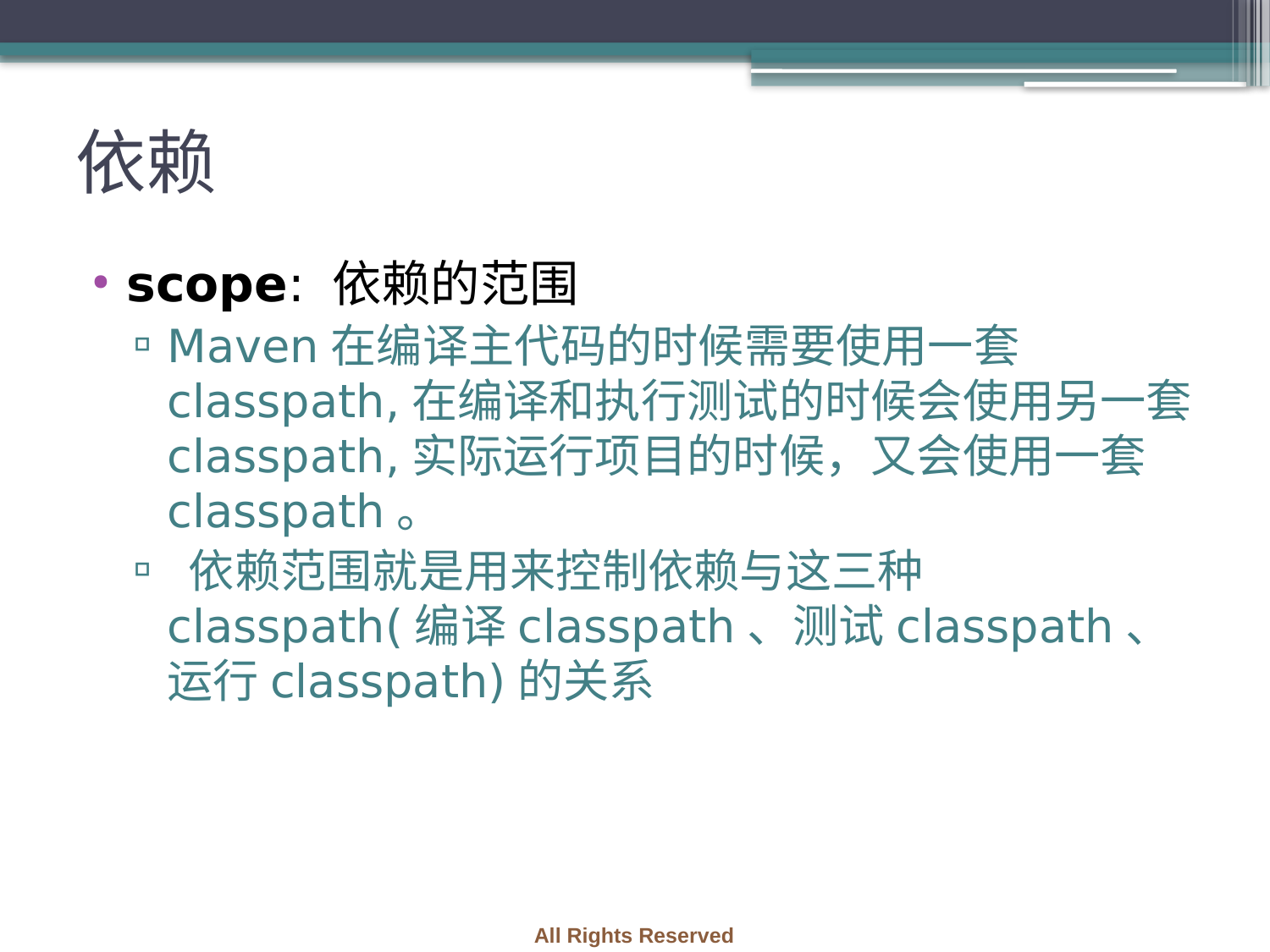

# 依赖
scope: 依赖的范围
Maven在编译主代码的时候需要使用一套classpath,在编译和执行测试的时候会使用另一套classpath,实际运行项目的时候，又会使用一套classpath。
 依赖范围就是用来控制依赖与这三种classpath(编译classpath、测试classpath、运行classpath)的关系